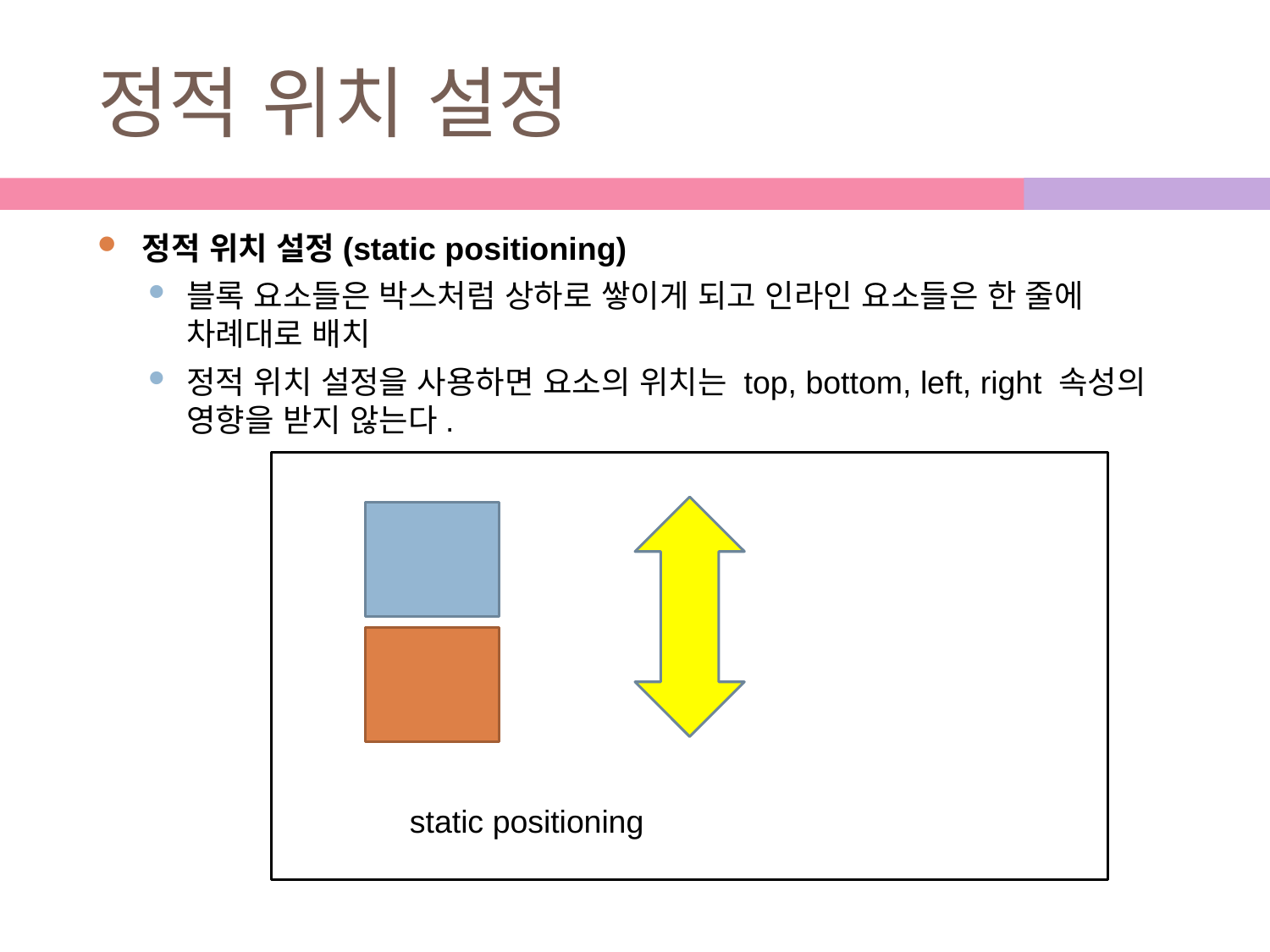

# 정적 위치 설정
정적 위치 설정(static positioning)
블록 요소들은 박스처럼 상하로 쌓이게 되고 인라인 요소들은 한 줄에 차례대로 배치
정적 위치 설정을 사용하면 요소의 위치는 top, bottom, left, right 속성의 영향을 받지 않는다.

static positioning